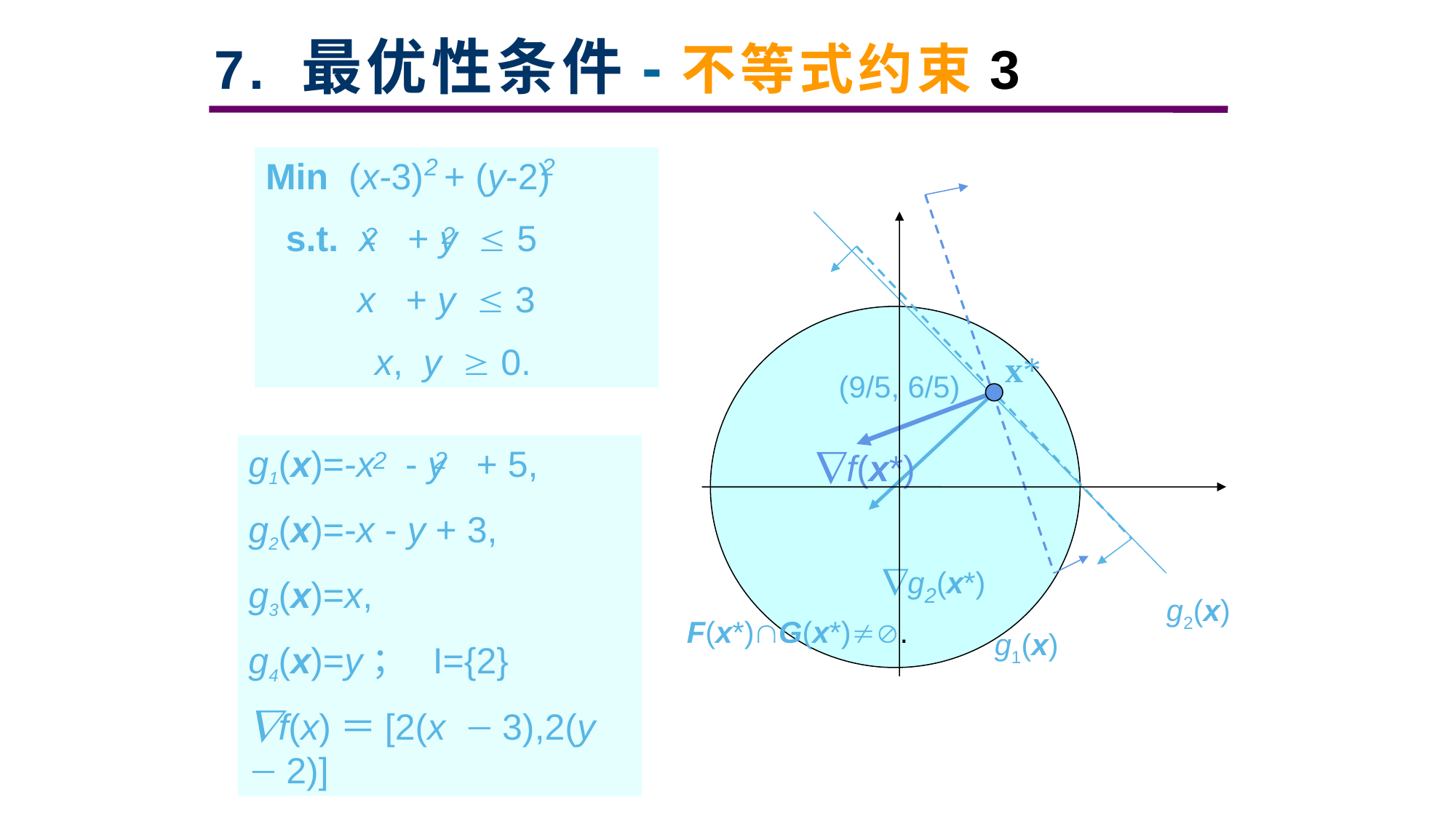

# 7. 最优性条件-不等式约束3

2
2
Min  (x-3)  + (y-2)
  s.t.  x   + y  ≤ 5
         x   + y  ≤ 3
 	x,  y  ≥ 0.
2
2

x*
(9/5, 6/5)

∇f(x*)

∇g2(x*)

g2(x)
F(x*)∩G(x*)≠∅.
g1(x)
g1(x)=-x   - y   + 5,
g2(x)=-x - y + 3,
g3(x)=x,
g4(x)=y；  I={2}
∇f(x)＝[2(x －3),2(y －2)]
   2
  2